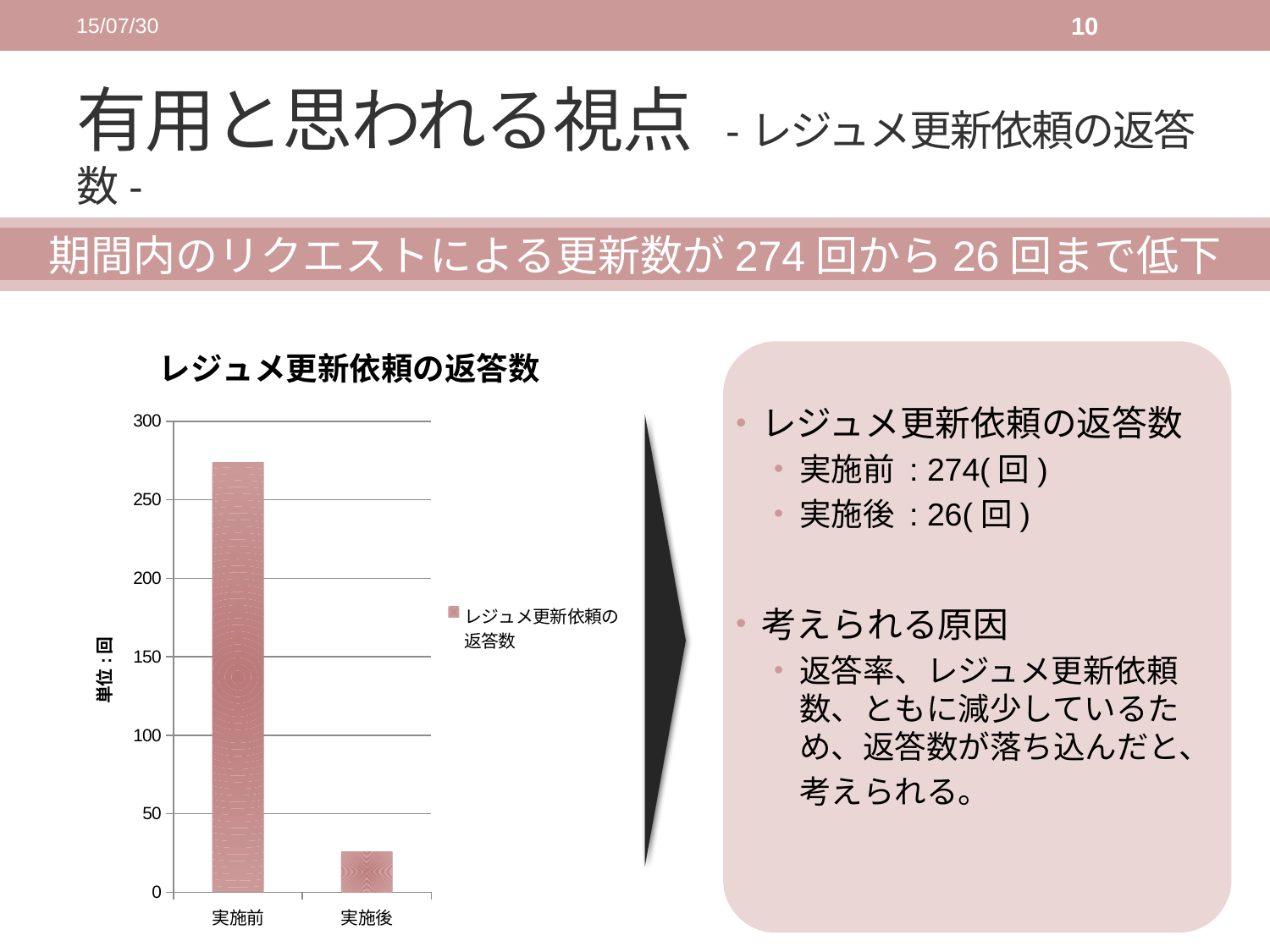

15/07/30
10
# 有用と思われる視点 -レジュメ更新依頼の返答数-
期間内のリクエストによる更新数が274回から26回まで低下

### Chart:

| Category | レジュメ更新依頼の返答数 |
|---|---|
| 実施前 | 274.0 |
| 実施後 | 26.0 |
レジュメ更新依頼の返答数
実施前 : 274(回)
実施後 : 26(回)

考えられる原因
返答率、レジュメ更新依頼数、ともに減少しているため、返答数が落ち込んだと、
考えられる。